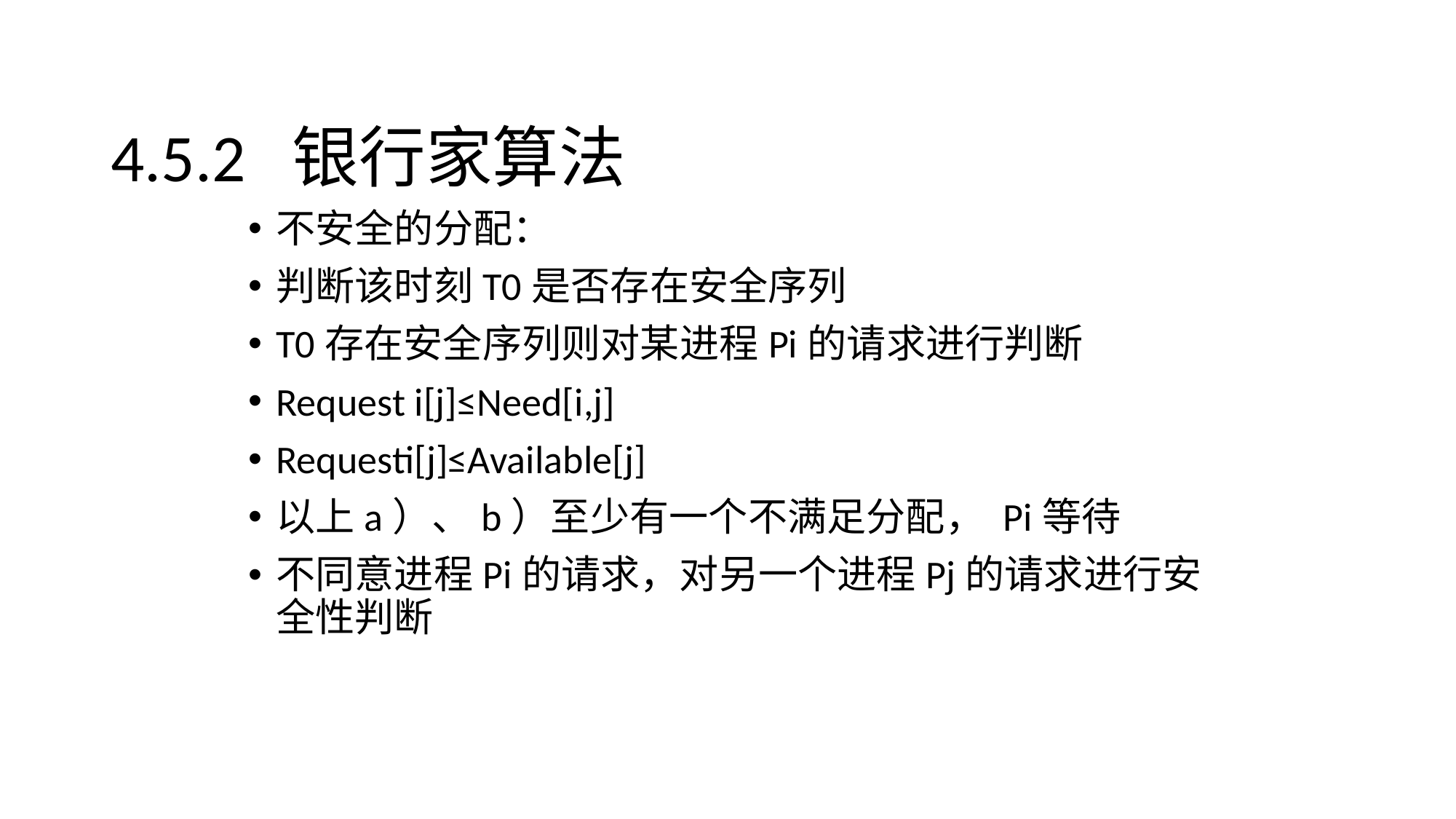

# 4.5.2  银行家算法
不安全的分配：
判断该时刻T0是否存在安全序列
T0存在安全序列则对某进程Pi的请求进行判断
Request i[j]≤Need[i,j]
Requesti[j]≤Available[j]
以上a）、b）至少有一个不满足分配， Pi等待
不同意进程Pi的请求，对另一个进程Pj的请求进行安全性判断
10